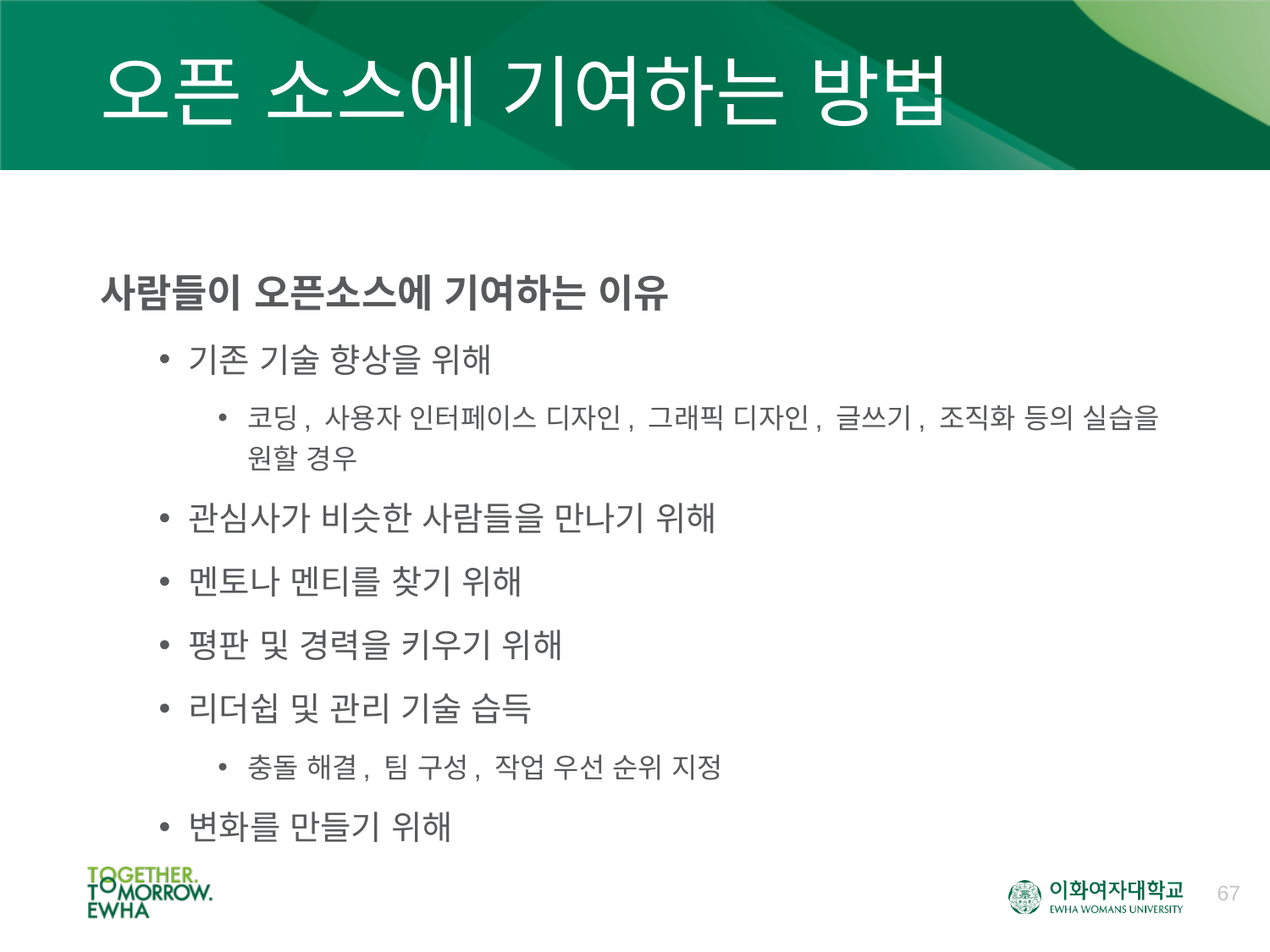

# 오픈 소스에 기여하는 방법
사람들이 오픈소스에 기여하는 이유
기존 기술 향상을 위해
코딩, 사용자 인터페이스 디자인, 그래픽 디자인, 글쓰기, 조직화 등의 실습을 원할 경우
관심사가 비슷한 사람들을 만나기 위해
멘토나 멘티를 찾기 위해
평판 및 경력을 키우기 위해
리더쉽 및 관리 기술 습득
충돌 해결, 팀 구성, 작업 우선 순위 지정
변화를 만들기 위해

67